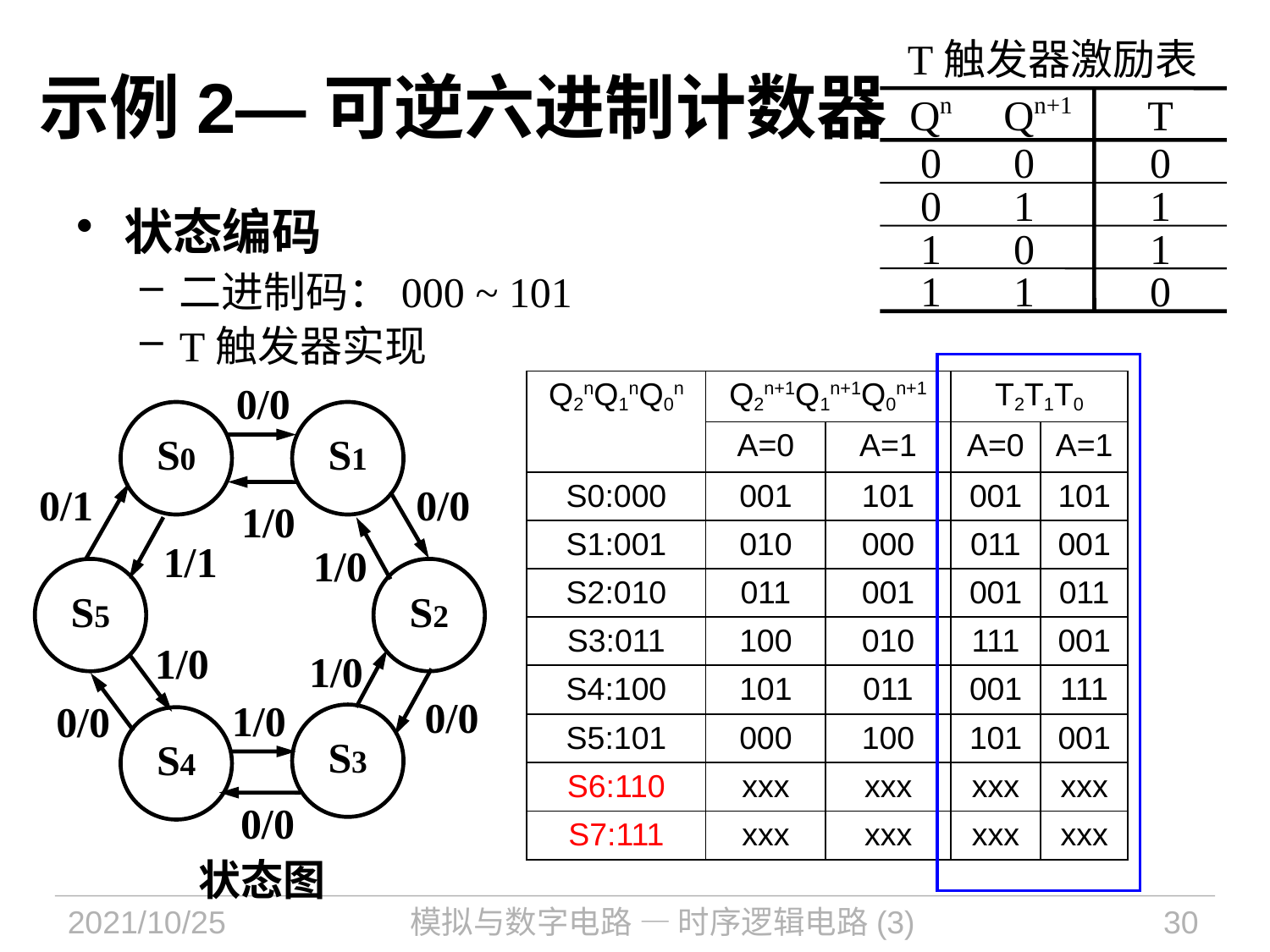

# 示例2—可逆六进制计数器
T触发器激励表
Qn

Qn+1
T

0

   0
0

0

   1
1

1

   0
1

1

   1
0

状态编码
二进制码：000 ~ 101
T触发器实现

| Q2nQ1nQ0n | Q2n+1Q1n+1Q0n+1 |  | T2T1T0 |  |
| --- | --- | --- | --- | --- |
|  | A=0 | A=1 | A=0 | A=1 |
| S0:000 | 001 | 101 | 001 | 101 |
| S1:001 | 010 | 000 | 011 | 001 |
| S2:010 | 011 | 001 | 001 | 011 |
| S3:011 | 100 | 010 | 111 | 001 |
| S4:100 | 101 | 011 | 001 | 111 |
| S5:101 | 000 | 100 | 101 | 001 |
| S6:110 | xxx | xxx | xxx | xxx |
| S7:111 | xxx | xxx | xxx | xxx |
0/0

0/1
0/0

0/0
0/0

0/0
S0
S1
S5
S2
S3
S4
状态图

1/0

1/1
1/0
1/0
1/0

1/0

2021/10/25
模拟与数字电路 — 时序逻辑电路(3)
30